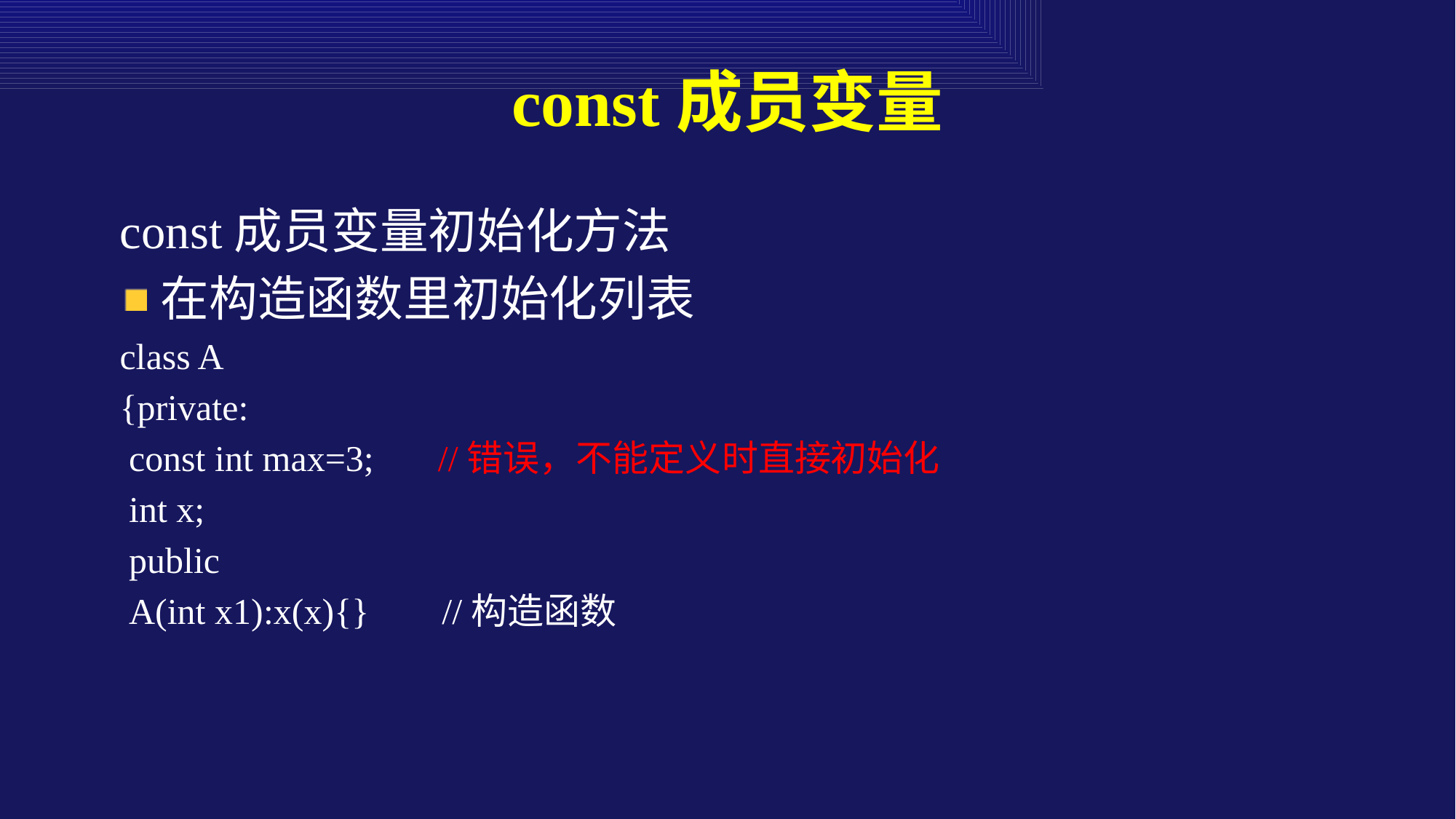

# const成员变量
const成员变量初始化方法
在构造函数里初始化列表
class A
{private:
 const int max=3;       //错误，不能定义时直接初始化
 int x;
 public
 A(int x1):x(x){}        //构造函数